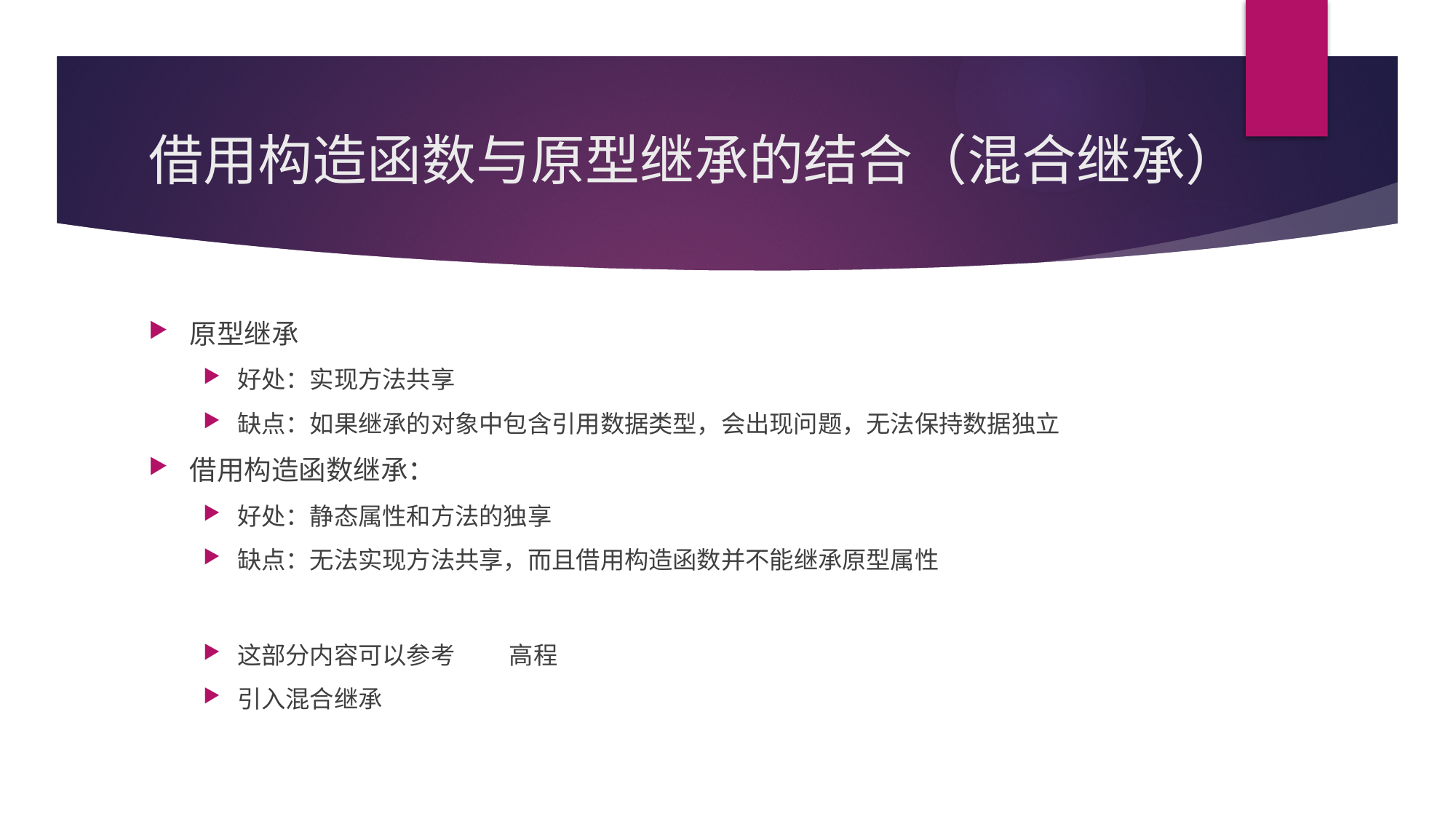

# 借用构造函数与原型继承的结合（混合继承）
原型继承
好处：实现方法共享
缺点：如果继承的对象中包含引用数据类型，会出现问题，无法保持数据独立
借用构造函数继承：
好处：静态属性和方法的独享
缺点：无法实现方法共享，而且借用构造函数并不能继承原型属性

这部分内容可以参考          高程
引入混合继承